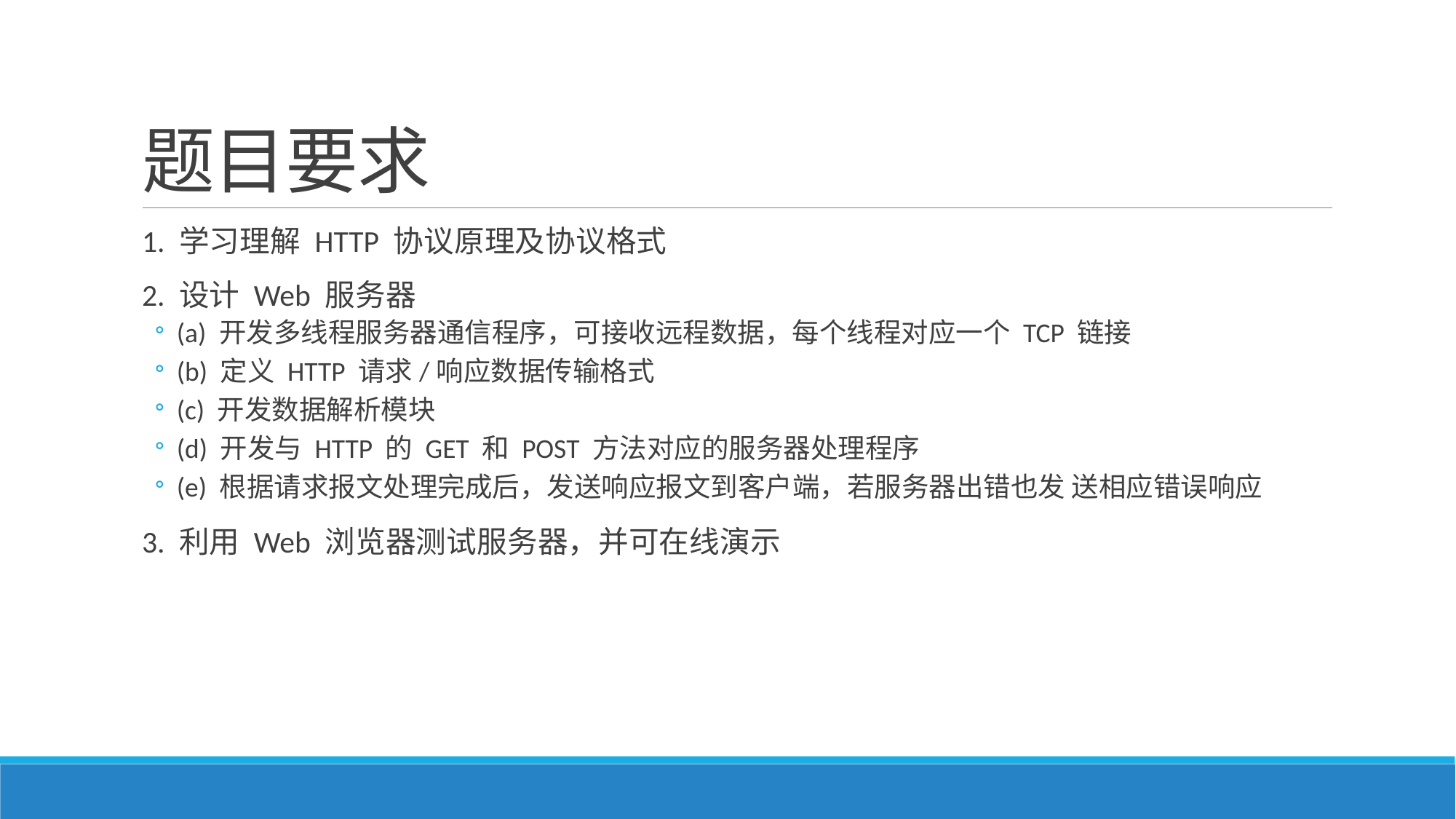

# 题目要求
1. 学习理解 HTTP 协议原理及协议格式
2. 设计 Web 服务器
(a) 开发多线程服务器通信程序，可接收远程数据，每个线程对应⼀个 TCP 链接
(b) 定义 HTTP 请求/响应数据传输格式
(c) 开发数据解析模块
(d) 开发与 HTTP 的 GET 和 POST ⽅法对应的服务器处理程序
(e) 根据请求报⽂处理完成后，发送响应报⽂到客户端，若服务器出错也发 送相应错误响应
3. 利⽤ Web 浏览器测试服务器，并可在线演示